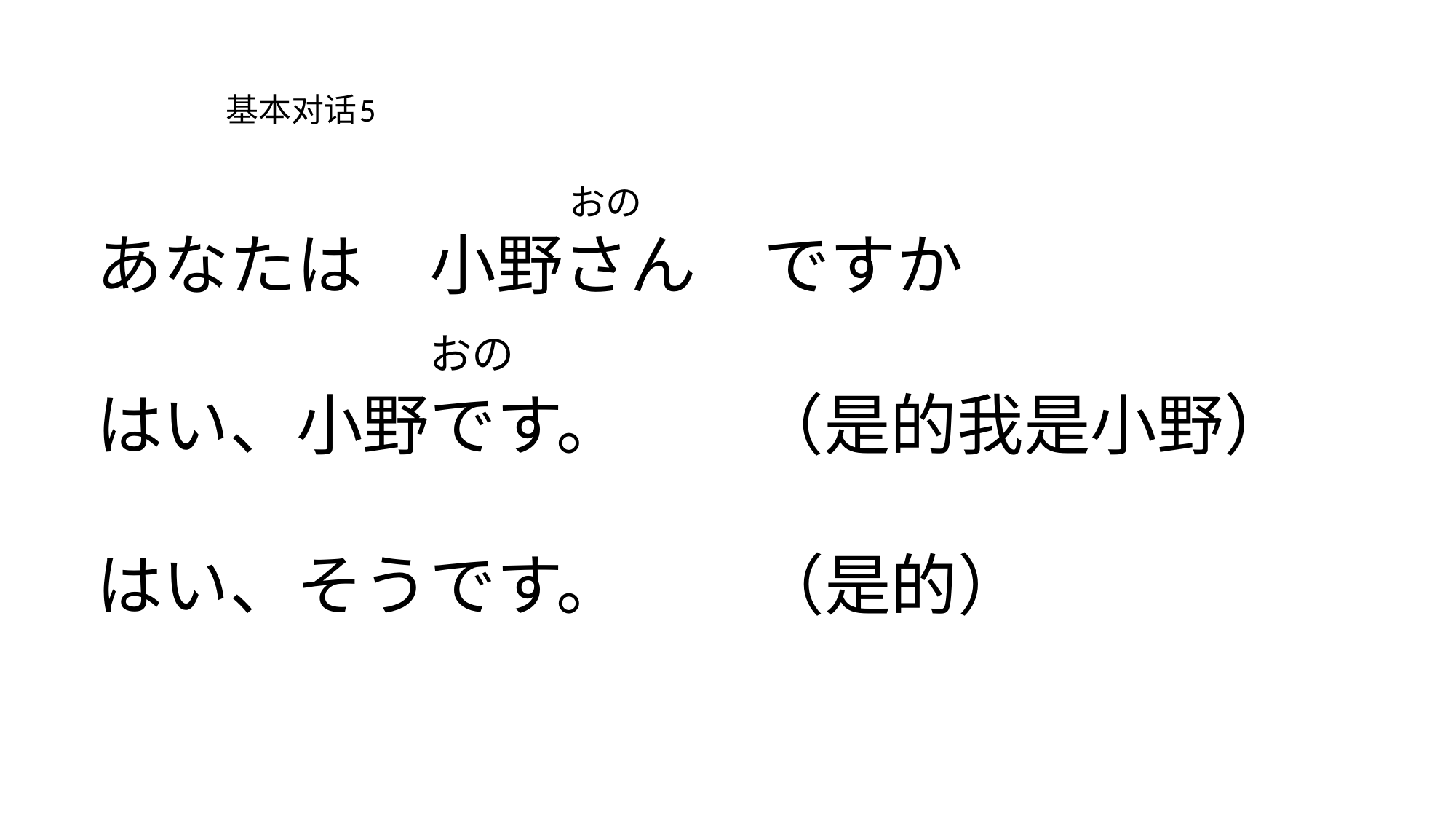

# 基本对话5
　　　　　　　　　　　　　おの
あなたは　小野さん　ですか
　　　　　おの
はい、小野です。　　（是的我是小野）

はい、そうです。         （是的）